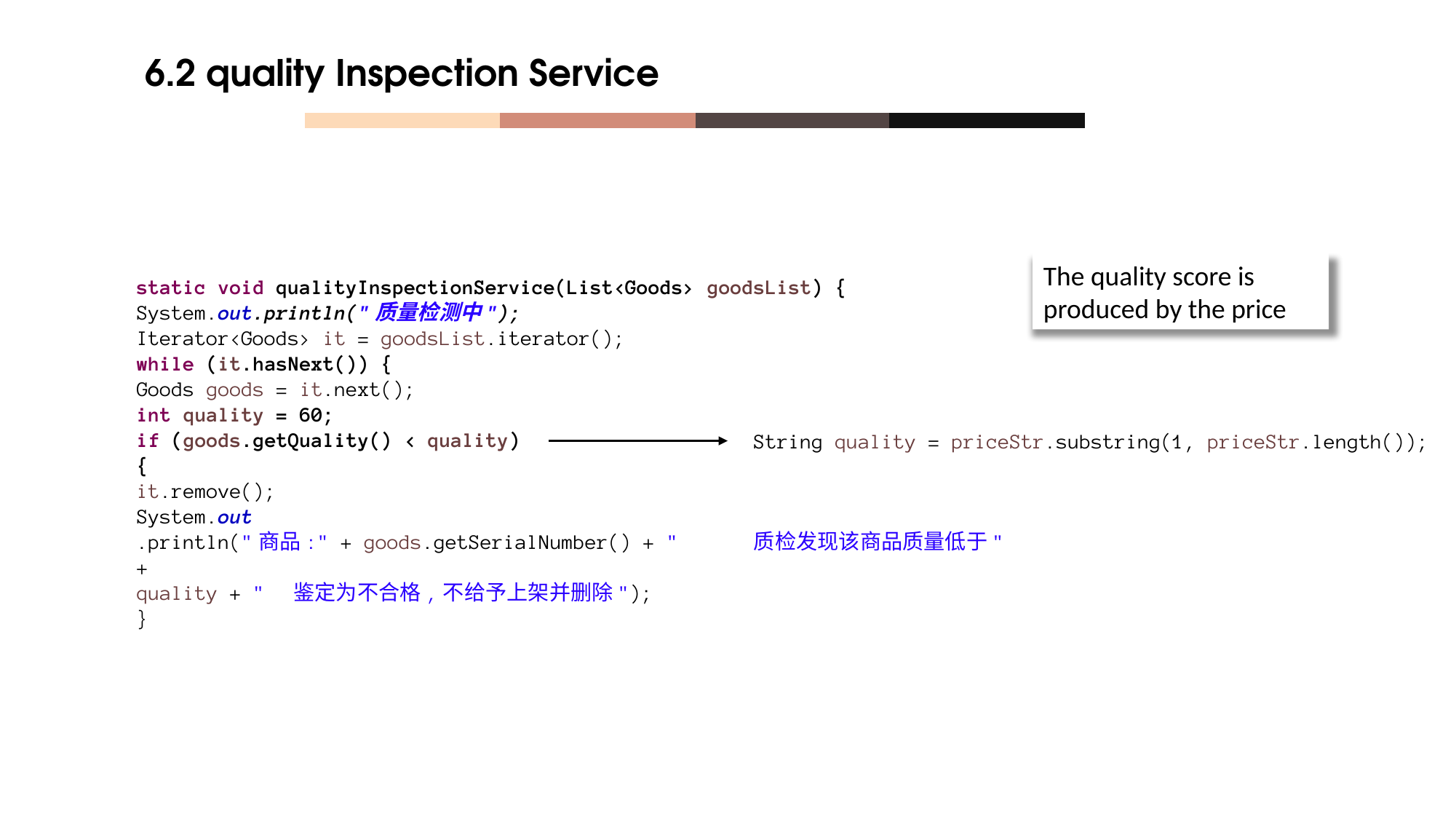

6.2 quality Inspection Service
The quality score is produced by the price
static void qualityInspectionService(List<Goods> goodsList) {
System.out.println("质量检测中");
Iterator<Goods> it = goodsList.iterator();
while (it.hasNext()) {
Goods goods = it.next();
int quality = 60;
if (goods.getQuality() < quality)
{
it.remove();
System.out
.println("商品:" + goods.getSerialNumber() + "      质检发现该商品质量低于" +
quality + "  鉴定为不合格,不给予上架并删除");
}
String quality = priceStr.substring(1, priceStr.length());